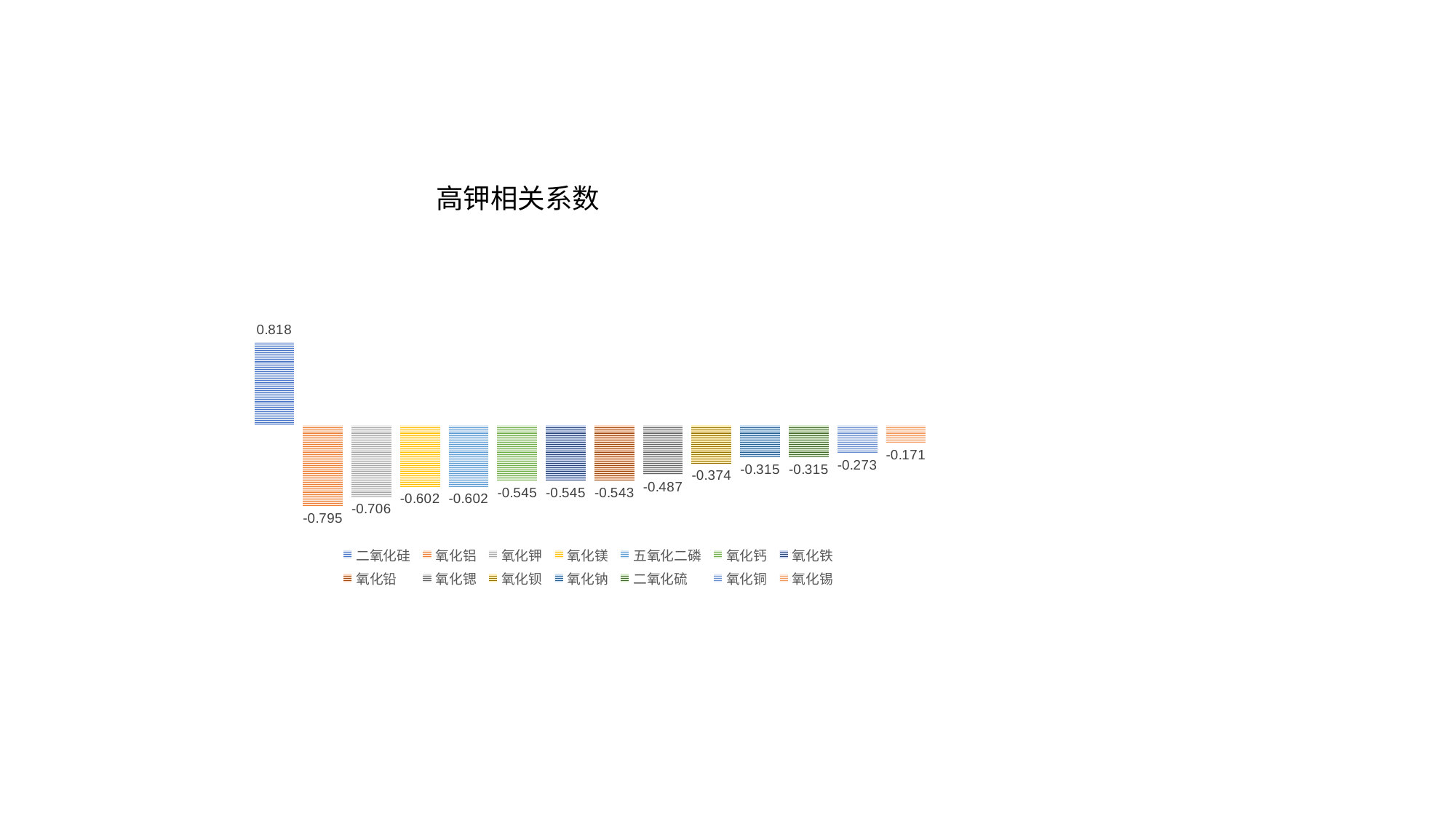

高钾相关系数

### Chart

| Category | 二氧化硅  | 氧化铝  | 氧化钾  | 氧化镁  | 五氧化二磷  | 氧化钙  | 氧化铁  | 氧化铅  | 氧化锶  | 氧化钡  | 氧化钠  | 二氧化硫  | 氧化铜  | 氧化锡  |
|---|---|---|---|---|---|---|---|---|---|---|---|---|---|---|